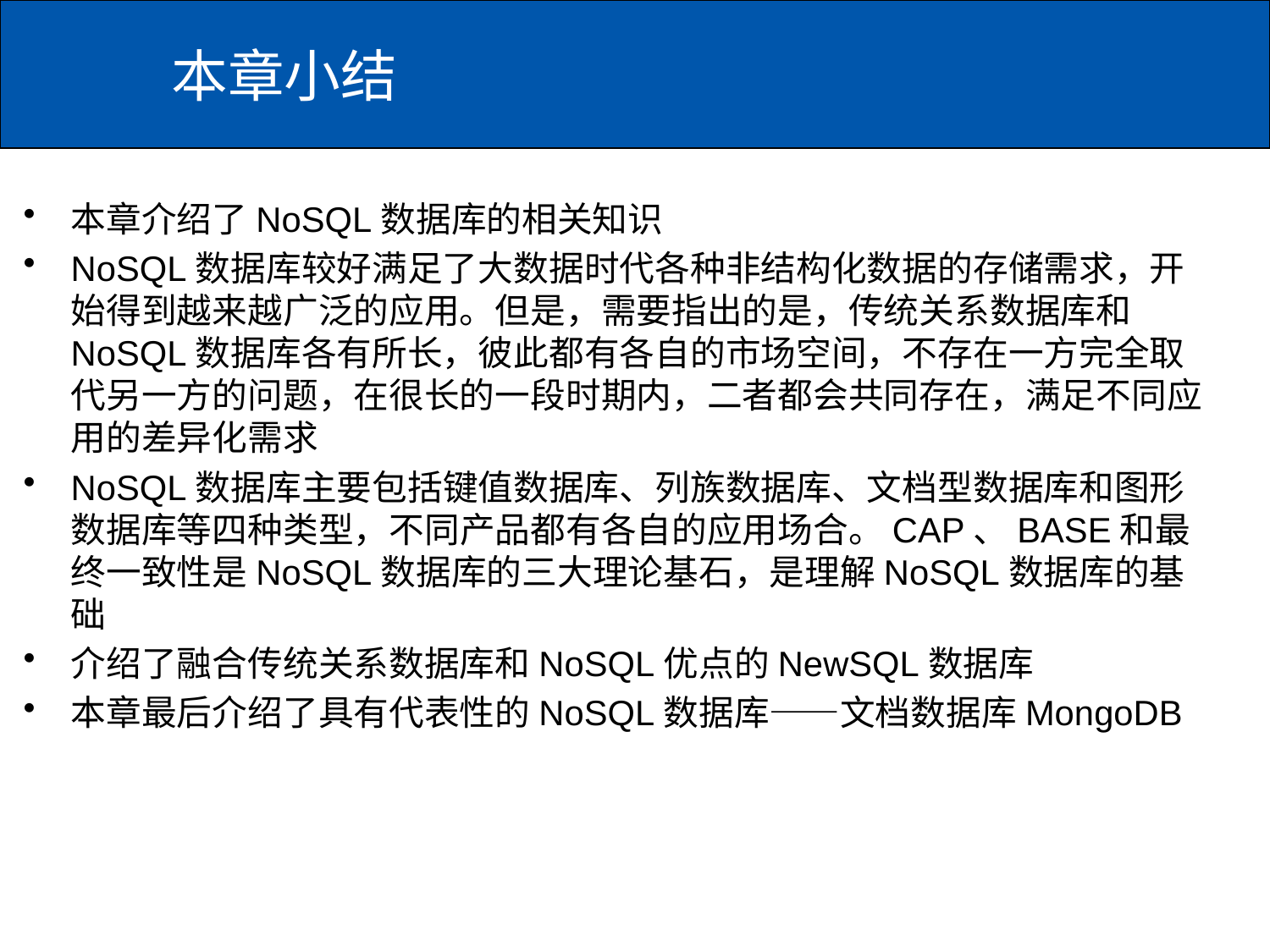

# 本章小结
本章介绍了NoSQL数据库的相关知识
NoSQL数据库较好满足了大数据时代各种非结构化数据的存储需求，开始得到越来越广泛的应用。但是，需要指出的是，传统关系数据库和NoSQL数据库各有所长，彼此都有各自的市场空间，不存在一方完全取代另一方的问题，在很长的一段时期内，二者都会共同存在，满足不同应用的差异化需求
NoSQL数据库主要包括键值数据库、列族数据库、文档型数据库和图形数据库等四种类型，不同产品都有各自的应用场合。CAP、BASE和最终一致性是NoSQL数据库的三大理论基石，是理解NoSQL数据库的基础
介绍了融合传统关系数据库和NoSQL优点的NewSQL数据库
本章最后介绍了具有代表性的NoSQL数据库——文档数据库MongoDB